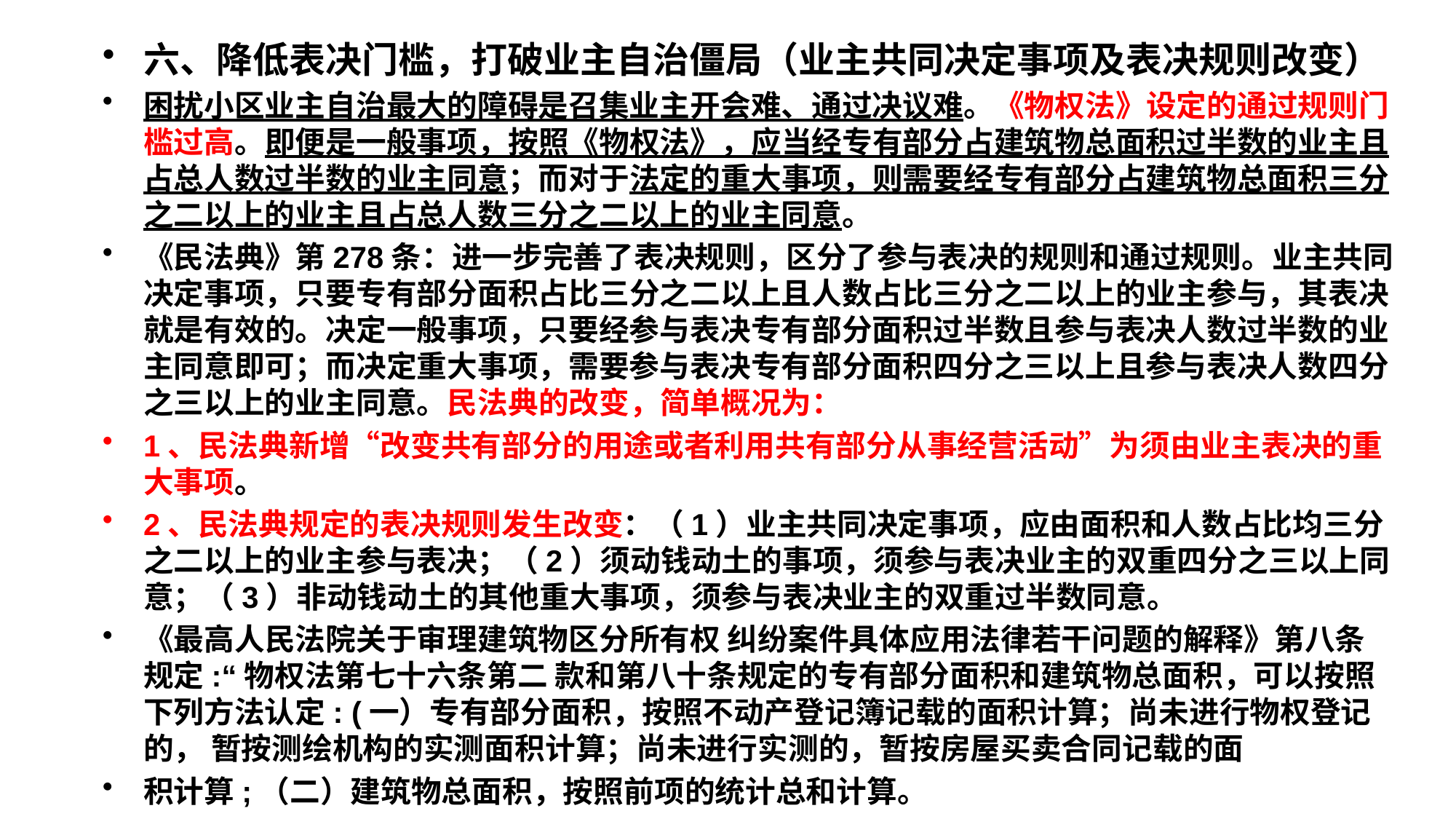

六、降低表决门槛，打破业主自治僵局（业主共同决定事项及表决规则改变）
困扰小区业主自治最大的障碍是召集业主开会难、通过决议难。《物权法》设定的通过规则门槛过高。即便是一般事项，按照《物权法》，应当经专有部分占建筑物总面积过半数的业主且占总人数过半数的业主同意；而对于法定的重大事项，则需要经专有部分占建筑物总面积三分之二以上的业主且占总人数三分之二以上的业主同意。
《民法典》第278条：进一步完善了表决规则，区分了参与表决的规则和通过规则。业主共同决定事项，只要专有部分面积占比三分之二以上且人数占比三分之二以上的业主参与，其表决就是有效的。决定一般事项，只要经参与表决专有部分面积过半数且参与表决人数过半数的业主同意即可；而决定重大事项，需要参与表决专有部分面积四分之三以上且参与表决人数四分之三以上的业主同意。民法典的改变，简单概况为：
1、民法典新增“改变共有部分的用途或者利用共有部分从事经营活动”为须由业主表决的重大事项。
2、民法典规定的表决规则发生改变：（1）业主共同决定事项，应由面积和人数占比均三分之二以上的业主参与表决；（2）须动钱动土的事项，须参与表决业主的双重四分之三以上同意；（3）非动钱动土的其他重大事项，须参与表决业主的双重过半数同意。
《最高人民法院关于审理建筑物区分所有权 纠纷案件具体应用法律若干问题的解释》第八条规定:“物权法第七十六条第二 款和第八十条规定的专有部分面积和建筑物总面积，可以按照下列方法认定: (一）专有部分面积，按照不动产登记簿记载的面积计算；尚未进行物权登记的， 暂按测绘机构的实测面积计算；尚未进行实测的，暂按房屋买卖合同记载的面
积计算;（二）建筑物总面积，按照前项的统计总和计算。
  ”
具体法条为：第278条 下列事项由业主共同决定：（一）制定和修改业主大会议事规则；
（二）制定和修改管理规约；
（三）选举业主委员会或者更换业主委员会成员；
（四）选聘和解聘物业服务企业或者其他管理人；
（五）使用建筑物及其附属设施的维修资金；
（六）筹集建筑物及其附属设施的维修资金；
（七）改建、重建建筑物及其附属设施；
（八）改变共有部分的用途或者利用共有部分从事经营活动；
（九）有关共有和共同管理权利的其他重大事项。
业主共同决定事项，应当由专有部分面积占比三分之二以上的业主且人数占比三分之二以上的业主参与表决。决定前款第六项至第八项规定的事项，应当经参与表决专有部分面积四分之三以上的业主且参与表决人数四分之三以上的业主同意。决定前款其他事项，应当经参与表决专有部分面积过半数的业主且参与表决人数过半数的业主同意。